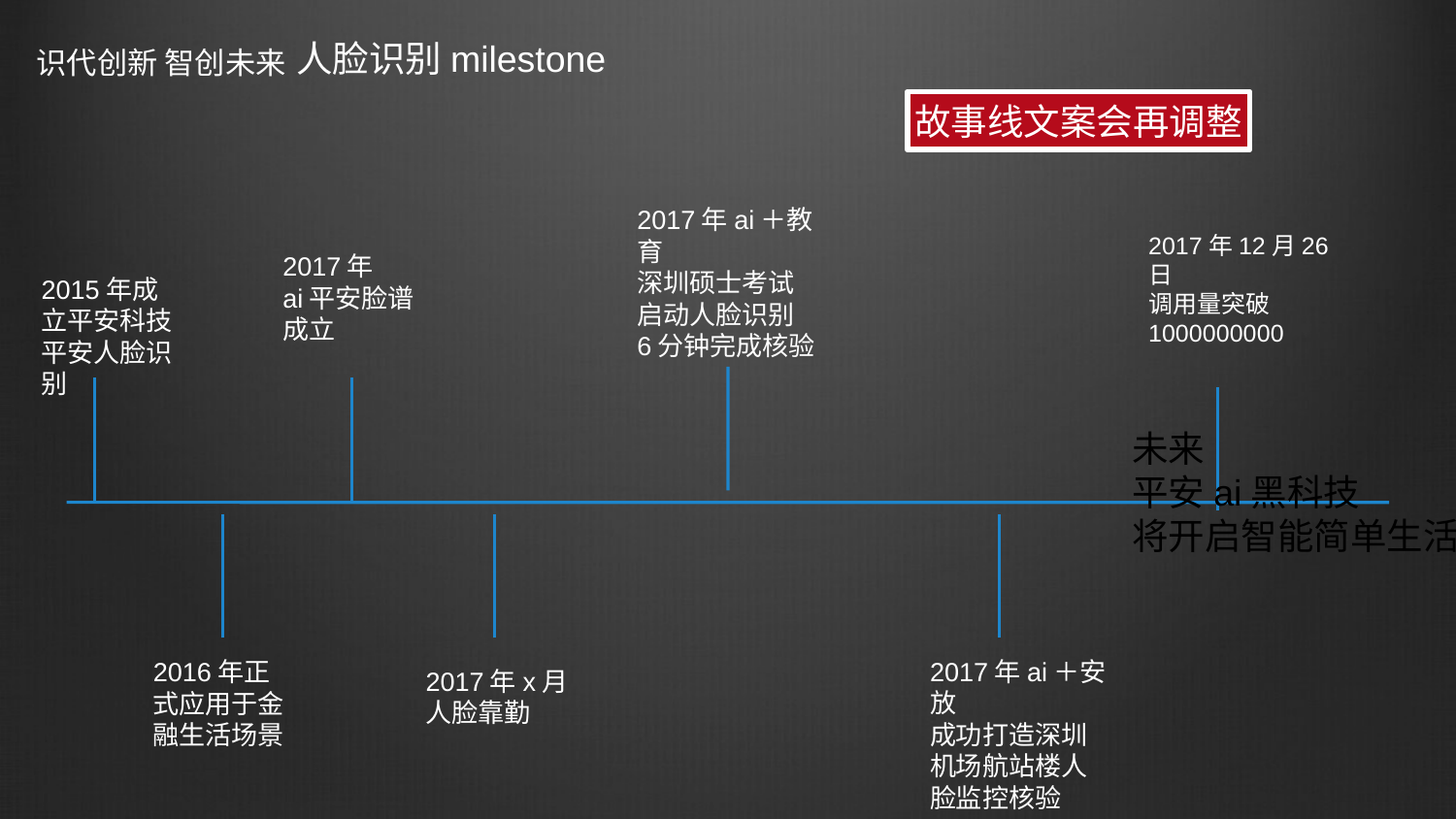

人脸识别milestone
识代创新 智创未来
故事线文案会再调整
2017年ai＋教育
深圳硕士考试启动人脸识别
6分钟完成核验
2017年12月26日
调用量突破1000000000
2017年
ai平安脸谱成立
2015年成立平安科技平安人脸识别

未来
平安ai黑科技
将开启智能简单生活……

2017年ai＋安放
成功打造深圳机场航站楼人脸监控核验

2016年正式应用于金融生活场景
2017年x月
人脸靠勤